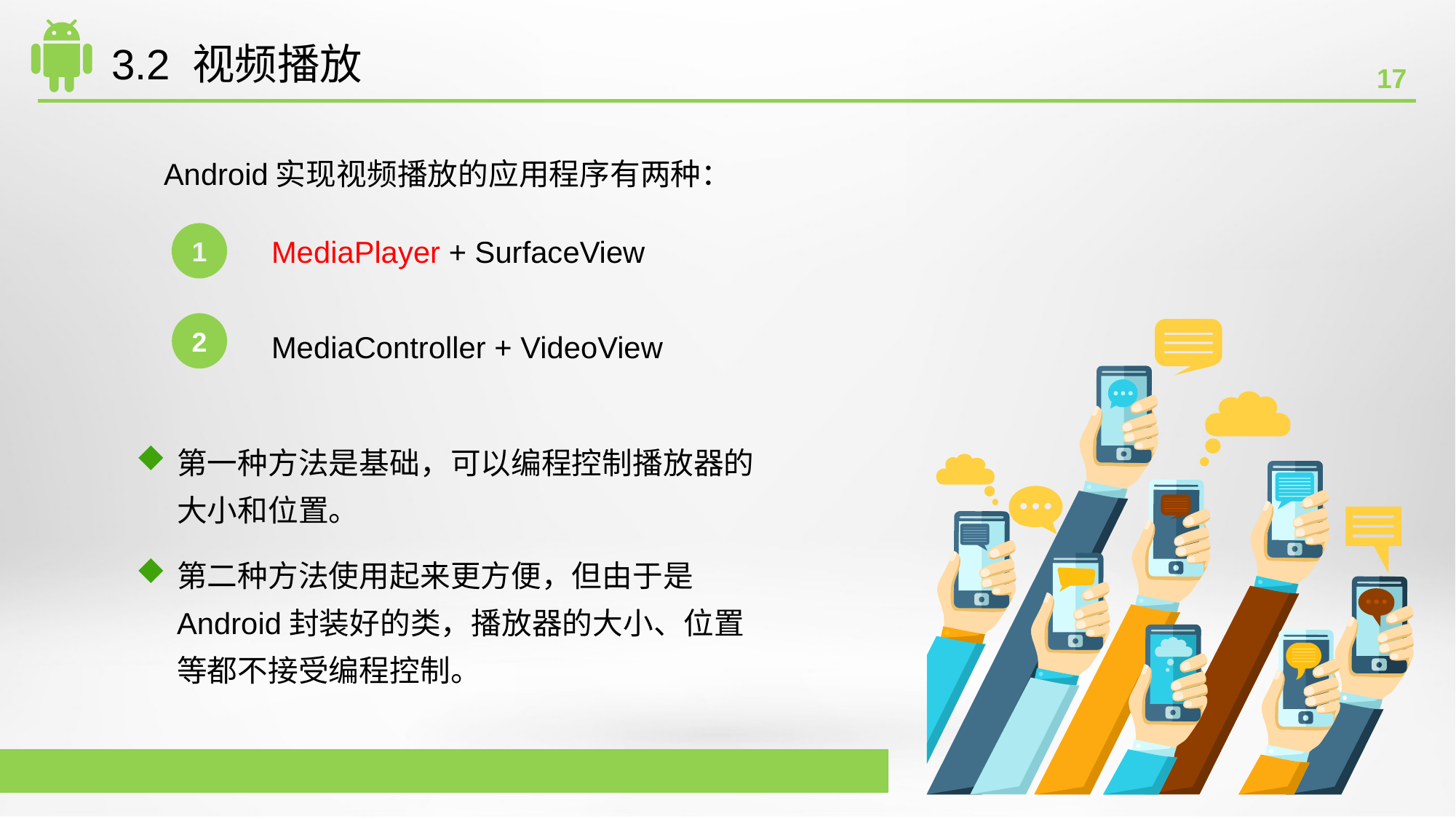

# 3.2 视频播放
Android实现视频播放的应用程序有两种：
MediaPlayer + SurfaceView
1
MediaController + VideoView
2

第一种方法是基础，可以编程控制播放器的大小和位置。
第二种方法使用起来更方便，但由于是Android封装好的类，播放器的大小、位置等都不接受编程控制。